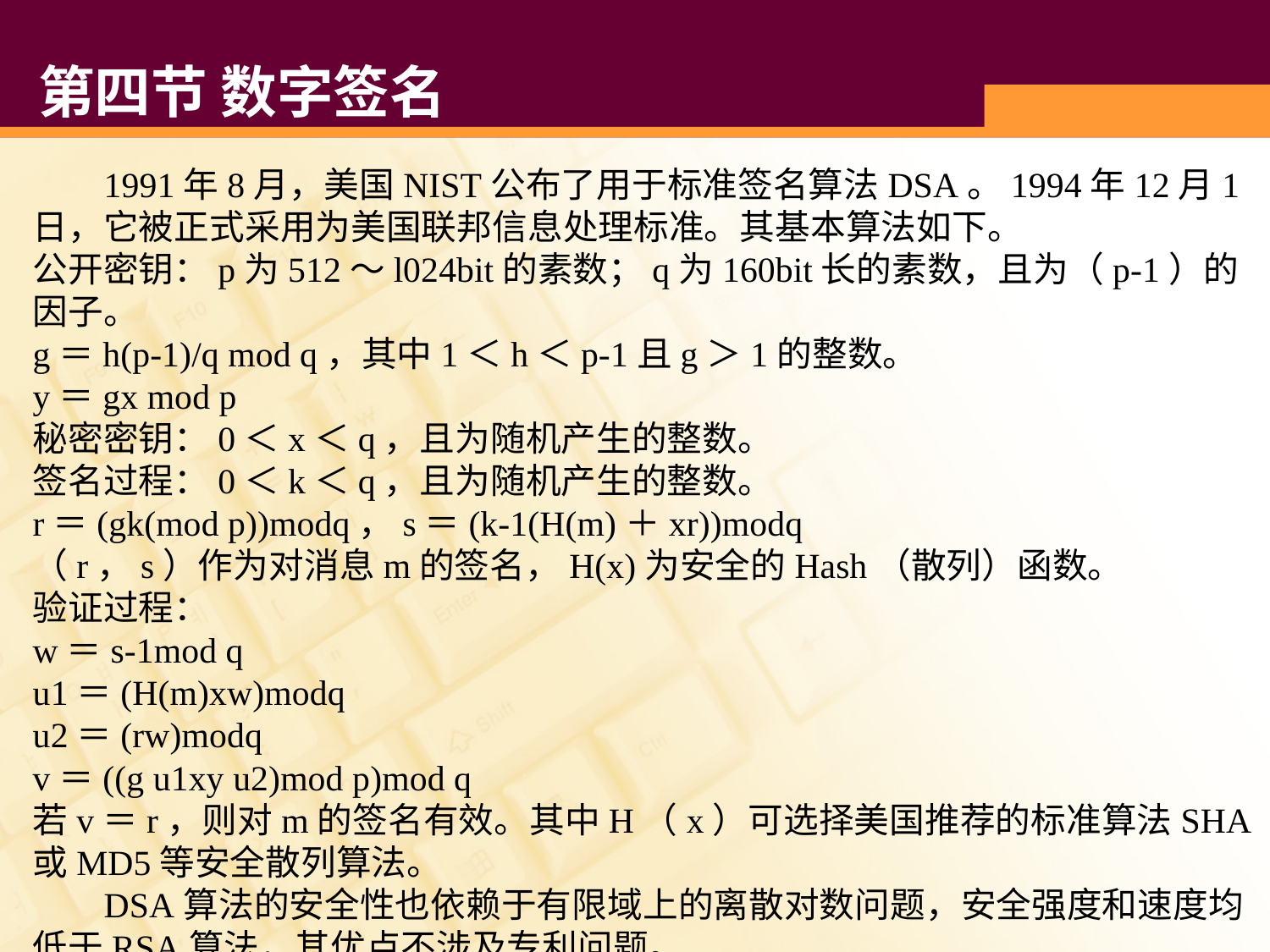

# 第四节 数字签名
        1991年8月，美国NIST公布了用于标准签名算法DSA。1994年12月1日，它被正式采用为美国联邦信息处理标准。其基本算法如下。
公开密钥：p为512～l024bit的素数；q为160bit长的素数，且为（p-1）的因子。
g＝h(p-1)/q mod q，其中1＜h＜p-1且g＞1的整数。
y＝gx mod p
秘密密钥：0＜x＜q，且为随机产生的整数。
签名过程：0＜k＜q，且为随机产生的整数。
r＝(gk(mod p))modq，s＝(k-1(H(m)＋xr))modq
（r，s）作为对消息m的签名，H(x)为安全的Hash（散列）函数。
验证过程：
w＝s-1mod q
u1＝(H(m)xw)modq
u2＝(rw)modq
v＝((g u1xy u2)mod p)mod q
若v＝r，则对m的签名有效。其中H（x）可选择美国推荐的标准算法SHA或MD5等安全散列算法。
        DSA算法的安全性也依赖于有限域上的离散对数问题，安全强度和速度均低于RSA算法，其优点不涉及专利问题。